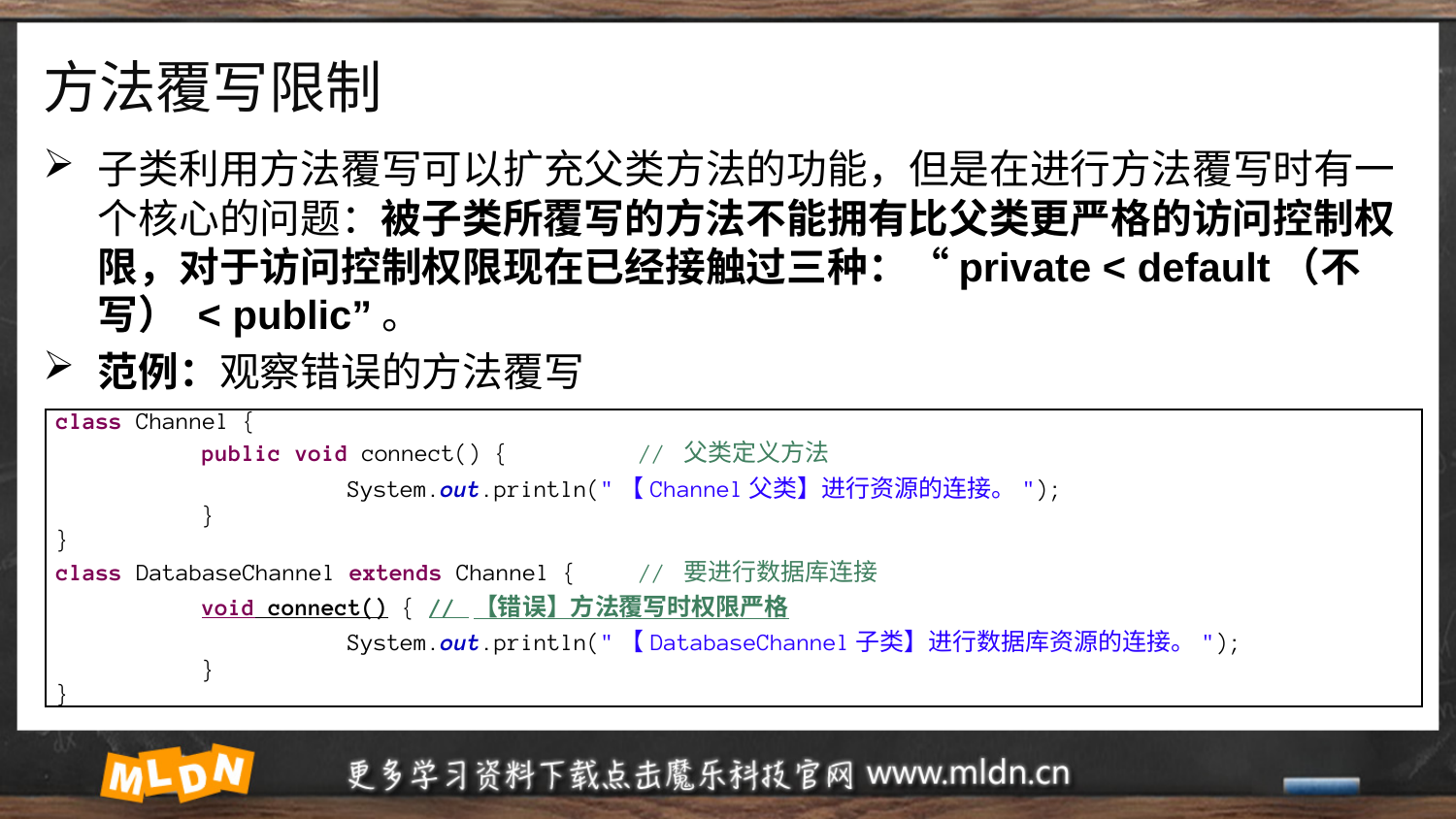

# 方法覆写限制
子类利用方法覆写可以扩充父类方法的功能，但是在进行方法覆写时有一个核心的问题：被子类所覆写的方法不能拥有比父类更严格的访问控制权限，对于访问控制权限现在已经接触过三种：“private < default（不写） < public”。
范例：观察错误的方法覆写
| class Channel { public void connect() { // 父类定义方法 System.out.println("【Channel父类】进行资源的连接。"); } } class DatabaseChannel extends Channel { // 要进行数据库连接 void connect() { // 【错误】方法覆写时权限严格 System.out.println("【DatabaseChannel子类】进行数据库资源的连接。"); } } |
| --- |